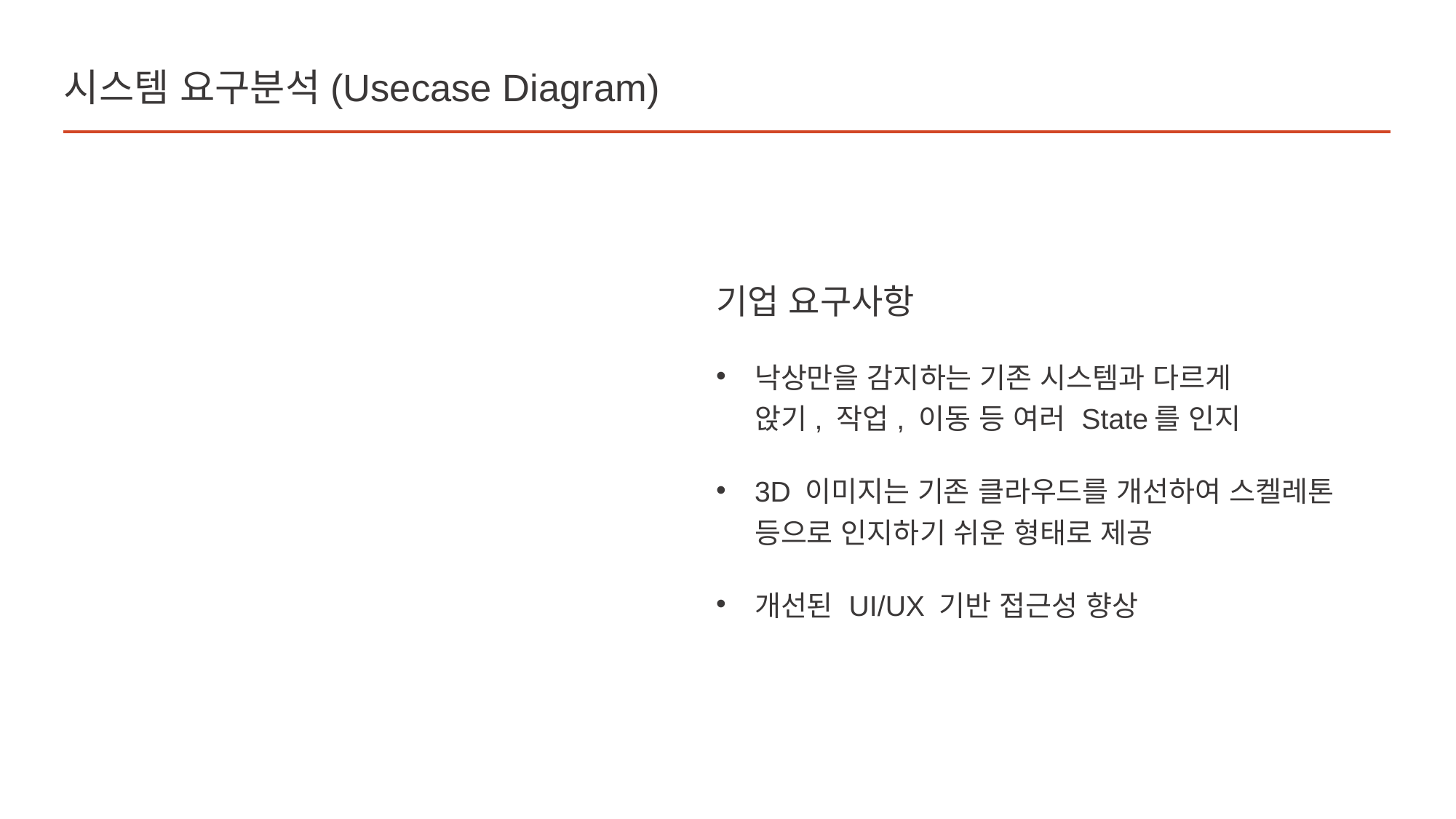

# 시스템 요구분석(Usecase Diagram)
기업 요구사항
낙상만을 감지하는 기존 시스템과 다르게
앉기, 작업, 이동 등 여러 State를 인지
3D 이미지는 기존 클라우드를 개선하여 스켈레톤 등으로 인지하기 쉬운 형태로 제공
개선된 UI/UX 기반 접근성 향상